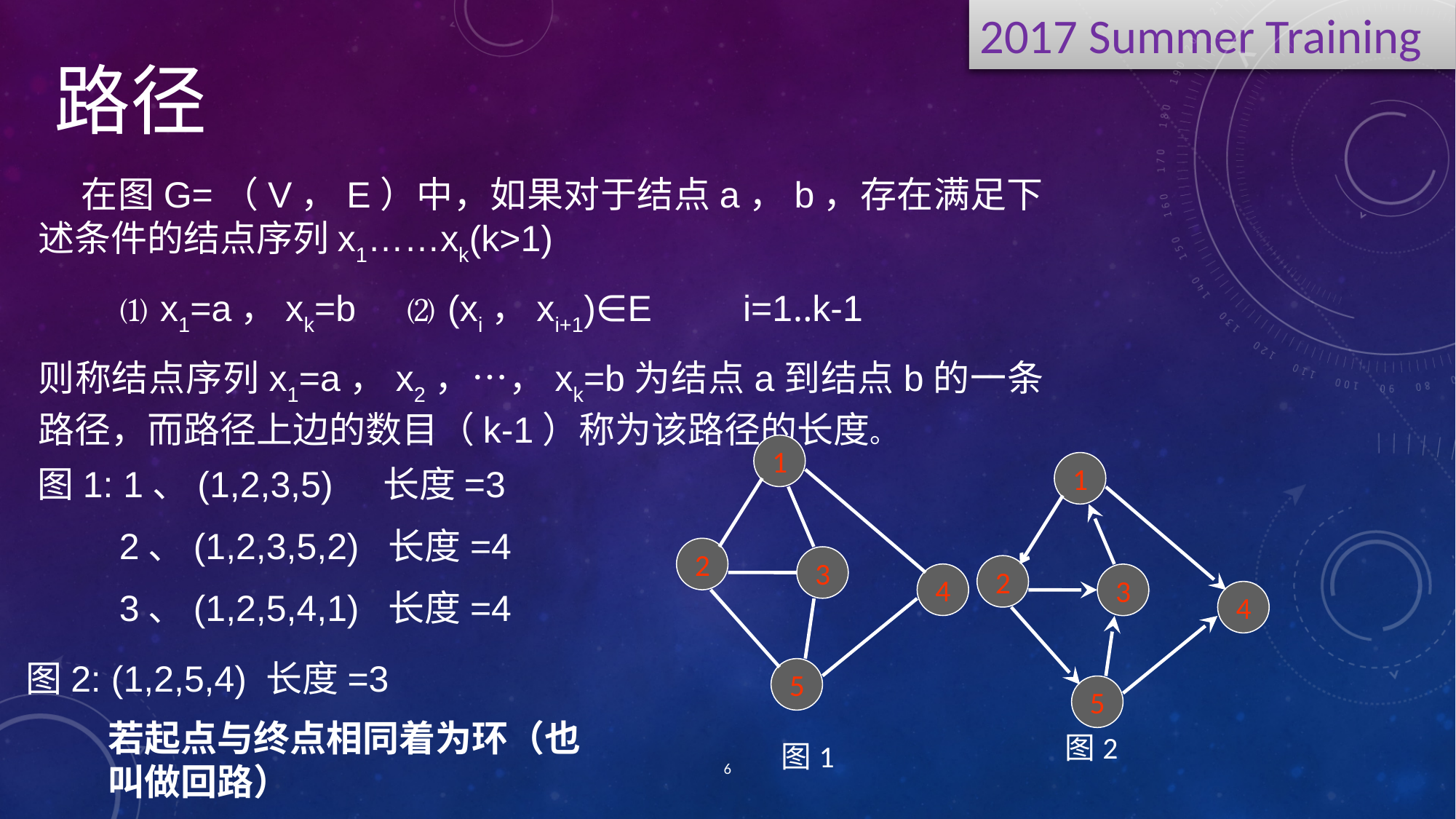

路径

    在图G=（V，E）中，如果对于结点a，b，存在满足下述条件的结点序列x1……xk(k>1)
        ⑴ x1=a，xk=b     ⑵ (xi，xi+1)∈E         i=1‥k-1
则称结点序列x1=a，x2，…，xk=b为结点a到结点b的一条路径，而路径上边的数目（k-1）称为该路径的长度。
1

2
3
4

5
1

2
3
4

5
图1: 1、(1,2,3,5)    长度=3
        2、(1,2,3,5,2)  长度=4
        3、(1,2,5,4,1)  长度=4
图2: (1,2,5,4) 长度=3
若起点与终点相同着为环（也叫做回路）
图2
图1
6